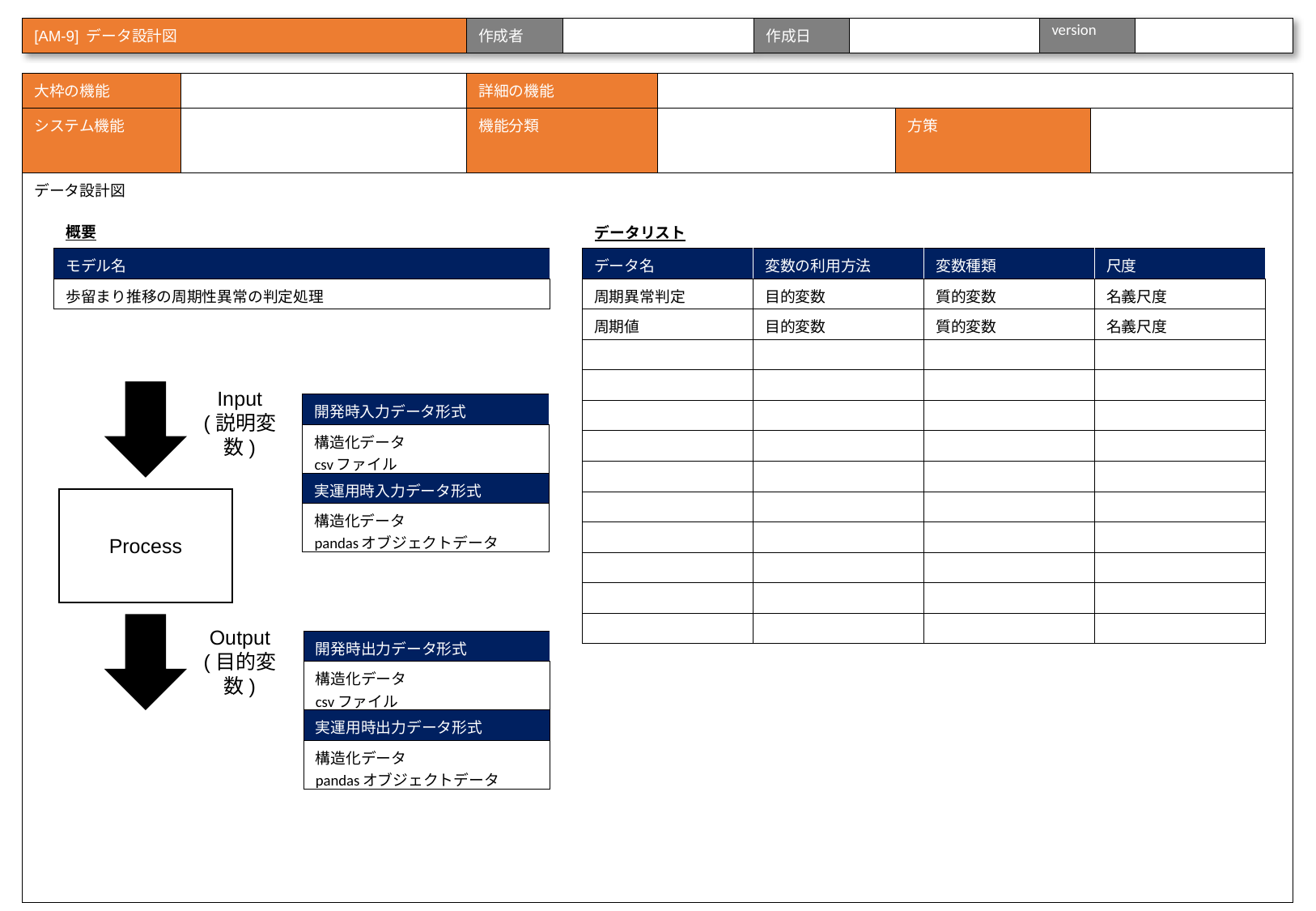

概要
データリスト
| モデル名 |
| --- |
| 歩留まり推移の周期性異常の判定処理 |
| データ名 | 変数の利用方法 | 変数種類 | 尺度 |
| --- | --- | --- | --- |
| 周期異常判定 | 目的変数 | 質的変数 | 名義尺度 |
| 周期値 | 目的変数 | 質的変数 | 名義尺度 |
|  |  |  |  |
|  |  |  |  |
|  |  |  |  |
|  |  |  |  |
|  |  |  |  |
|  |  |  |  |
|  |  |  |  |
|  |  |  |  |
|  |  |  |  |
|  |  |  |  |

Input
(説明変数)
| 開発時入力データ形式 |
| --- |
| 構造化データ csvファイル |
| 実運用時入力データ形式 |
| 構造化データ pandasオブジェクトデータ |
Process

Output
(目的変数)
| 開発時出力データ形式 |
| --- |
| 構造化データ csvファイル |
| 実運用時出力データ形式 |
| 構造化データ pandasオブジェクトデータ |